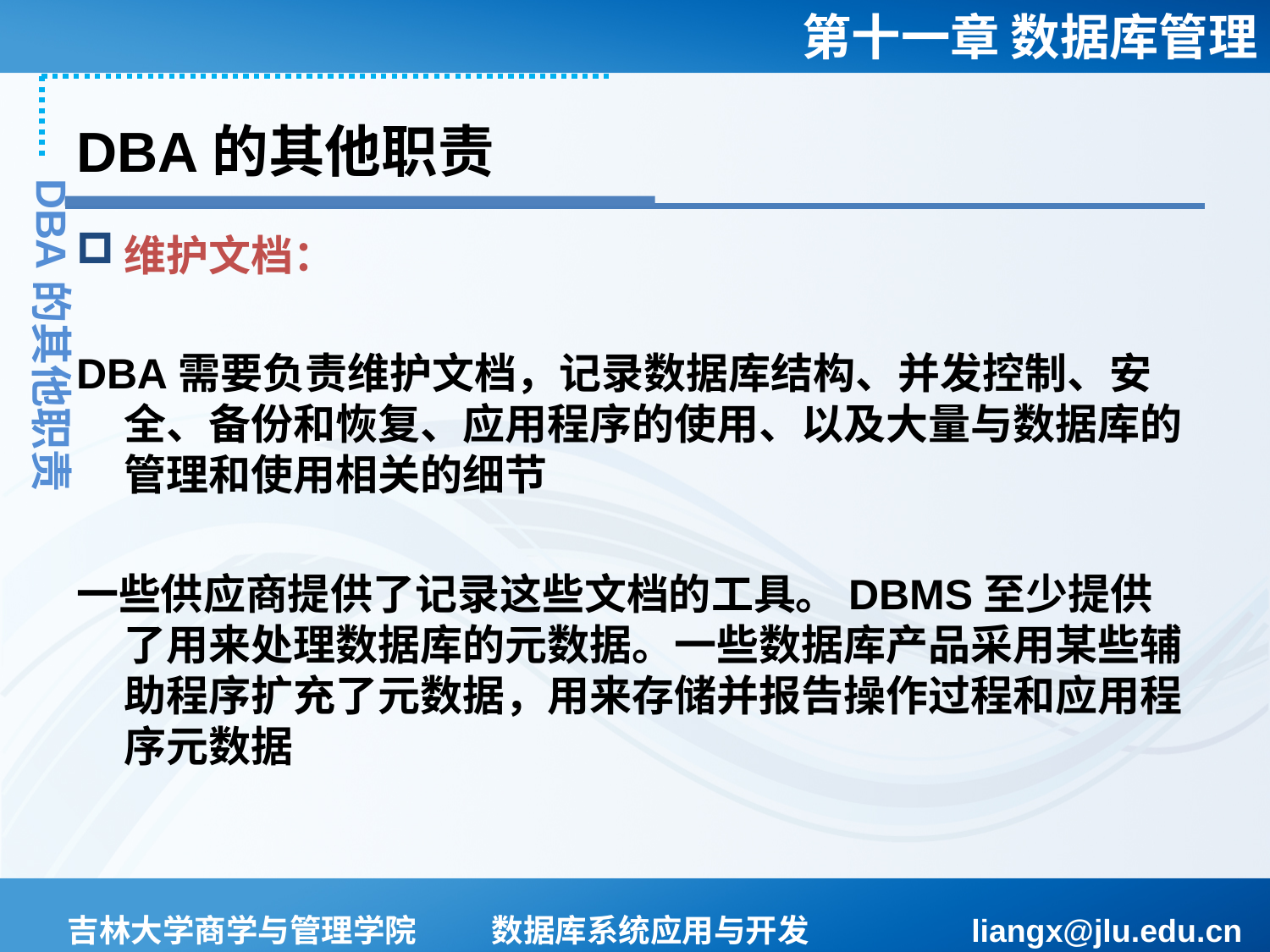

# DBA的其他职责
DBA的其他职责
维护文档：

DBA需要负责维护文档，记录数据库结构、并发控制、安全、备份和恢复、应用程序的使用、以及大量与数据库的管理和使用相关的细节

一些供应商提供了记录这些文档的工具。DBMS至少提供了用来处理数据库的元数据。一些数据库产品采用某些辅助程序扩充了元数据，用来存储并报告操作过程和应用程序元数据